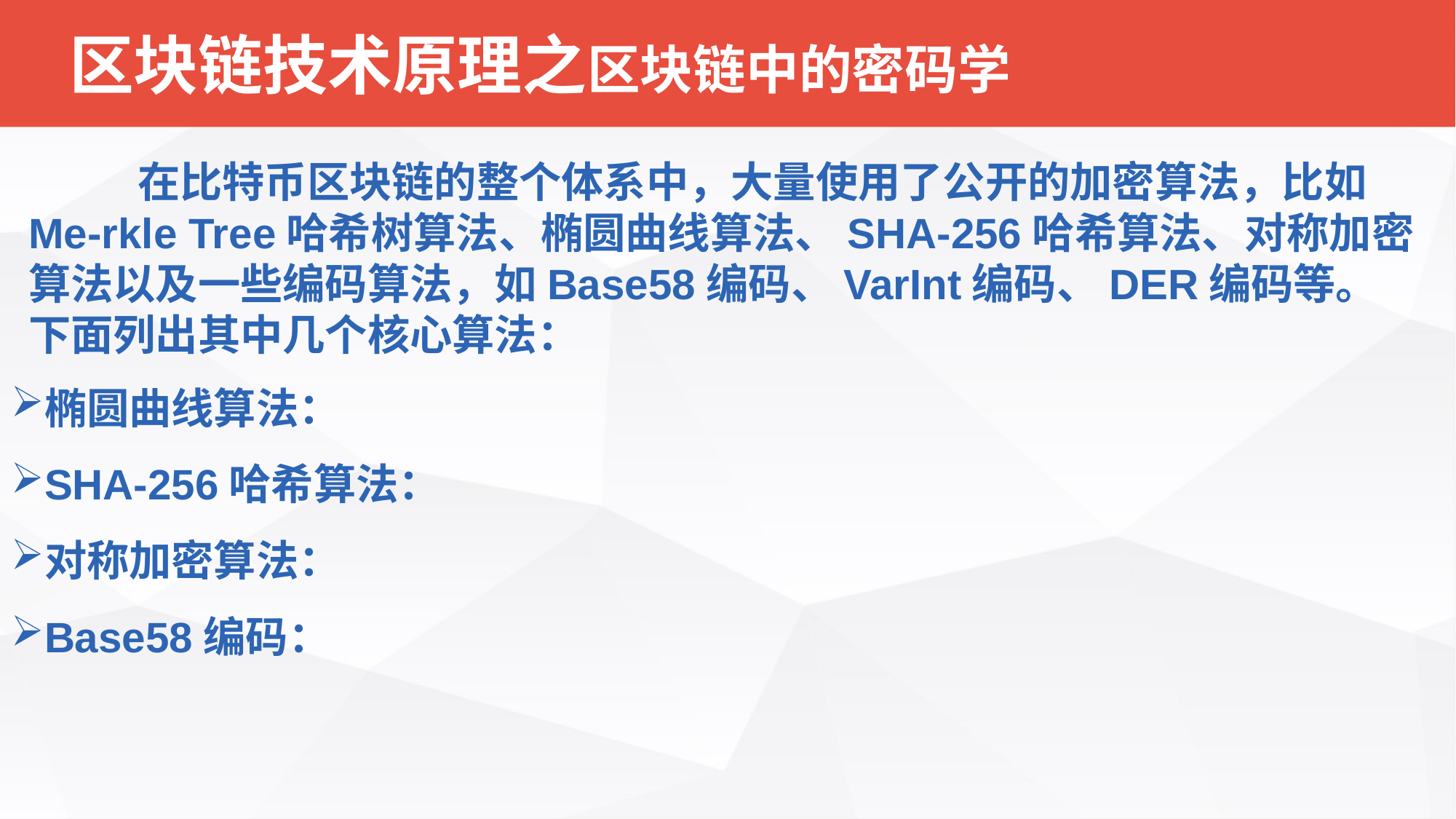

区块链技术原理之区块链中的密码学
	在比特币区块链的整个体系中，大量使用了公开的加密算法，比如Me-rkle Tree哈希树算法、椭圆曲线算法、SHA-256哈希算法、对称加密算法以及一些编码算法，如Base58编码、VarInt编码、DER编码等。
下面列出其中几个核心算法：
椭圆曲线算法：
SHA-256哈希算法：
对称加密算法：
Base58编码：